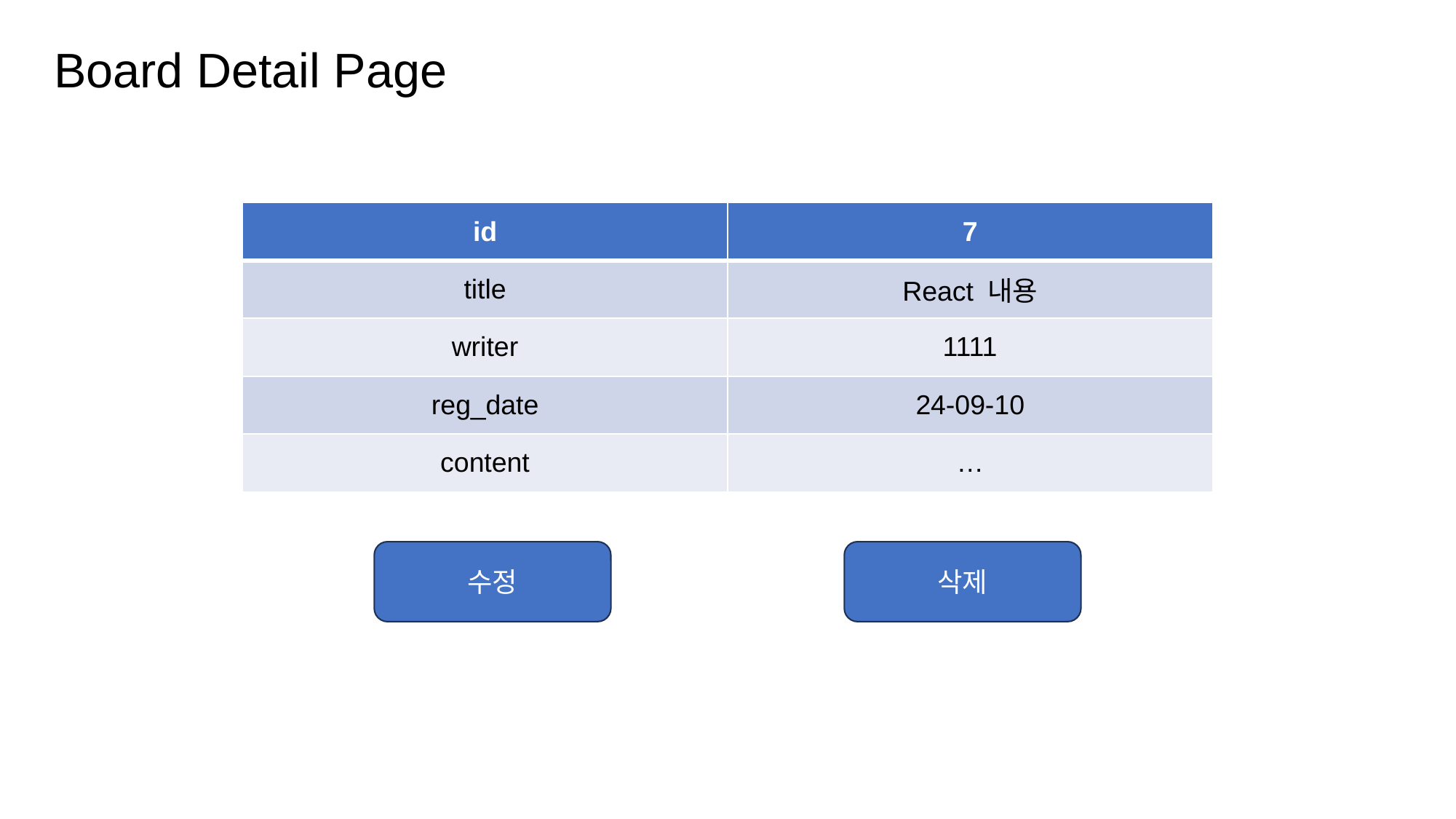

Board Detail Page
| id | 7 |
| --- | --- |
| title | React 내용 |
| writer | 1111 |
| reg\_date | 24-09-10 |
| content | … |
수정
삭제